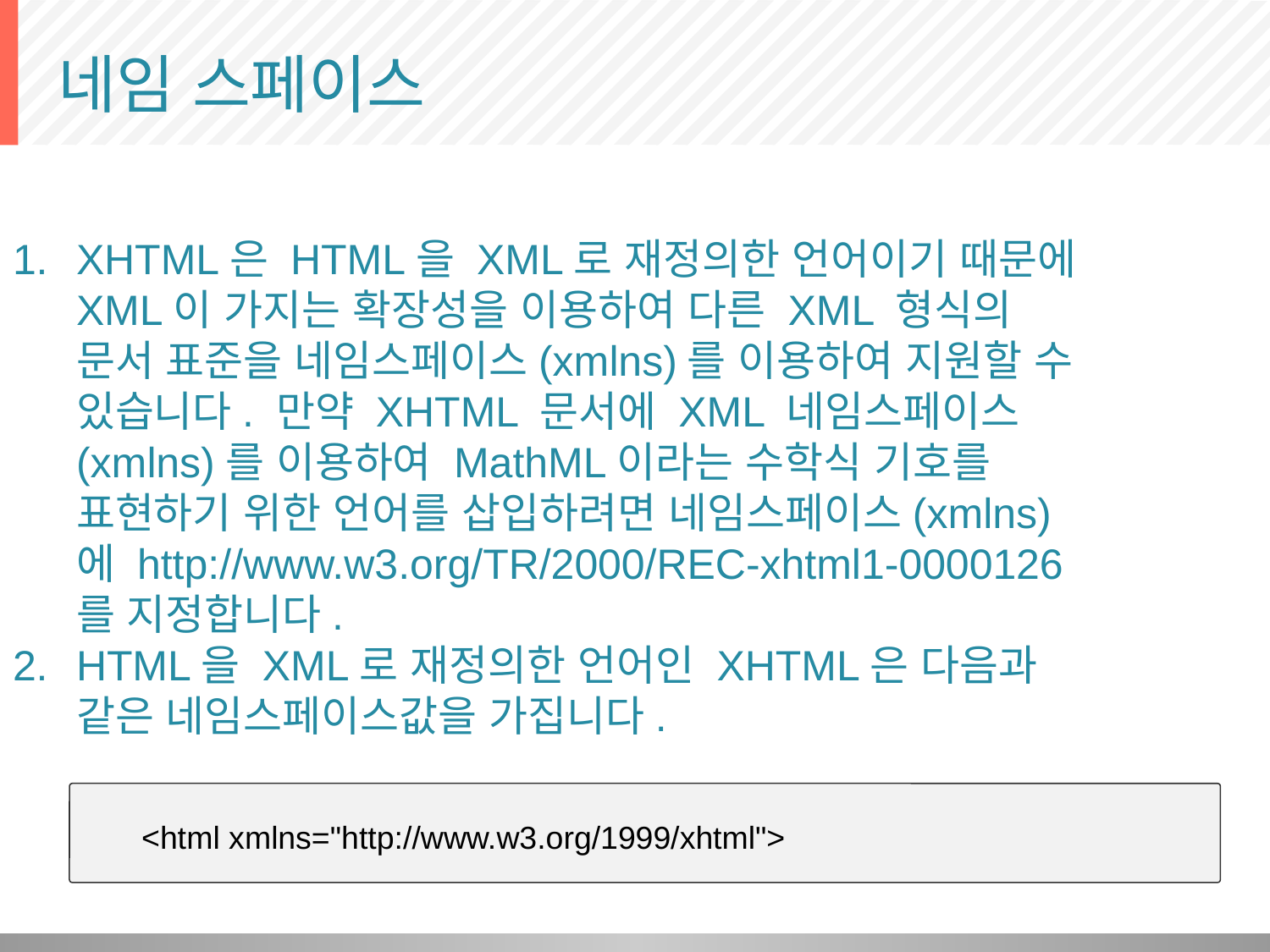

# 네임 스페이스
XHTML은 HTML을 XML로 재정의한 언어이기 때문에 XML이 가지는 확장성을 이용하여 다른 XML 형식의 문서 표준을 네임스페이스(xmlns)를 이용하여 지원할 수 있습니다. 만약 XHTML 문서에 XML 네임스페이스(xmlns)를 이용하여 MathML이라는 수학식 기호를 표현하기 위한 언어를 삽입하려면 네임스페이스(xmlns)에 http://www.w3.org/TR/2000/REC-xhtml1-0000126를 지정합니다.
HTML을 XML로 재정의한 언어인 XHTML은 다음과 같은 네임스페이스값을 가집니다.

<html xmlns="http://www.w3.org/1999/xhtml">